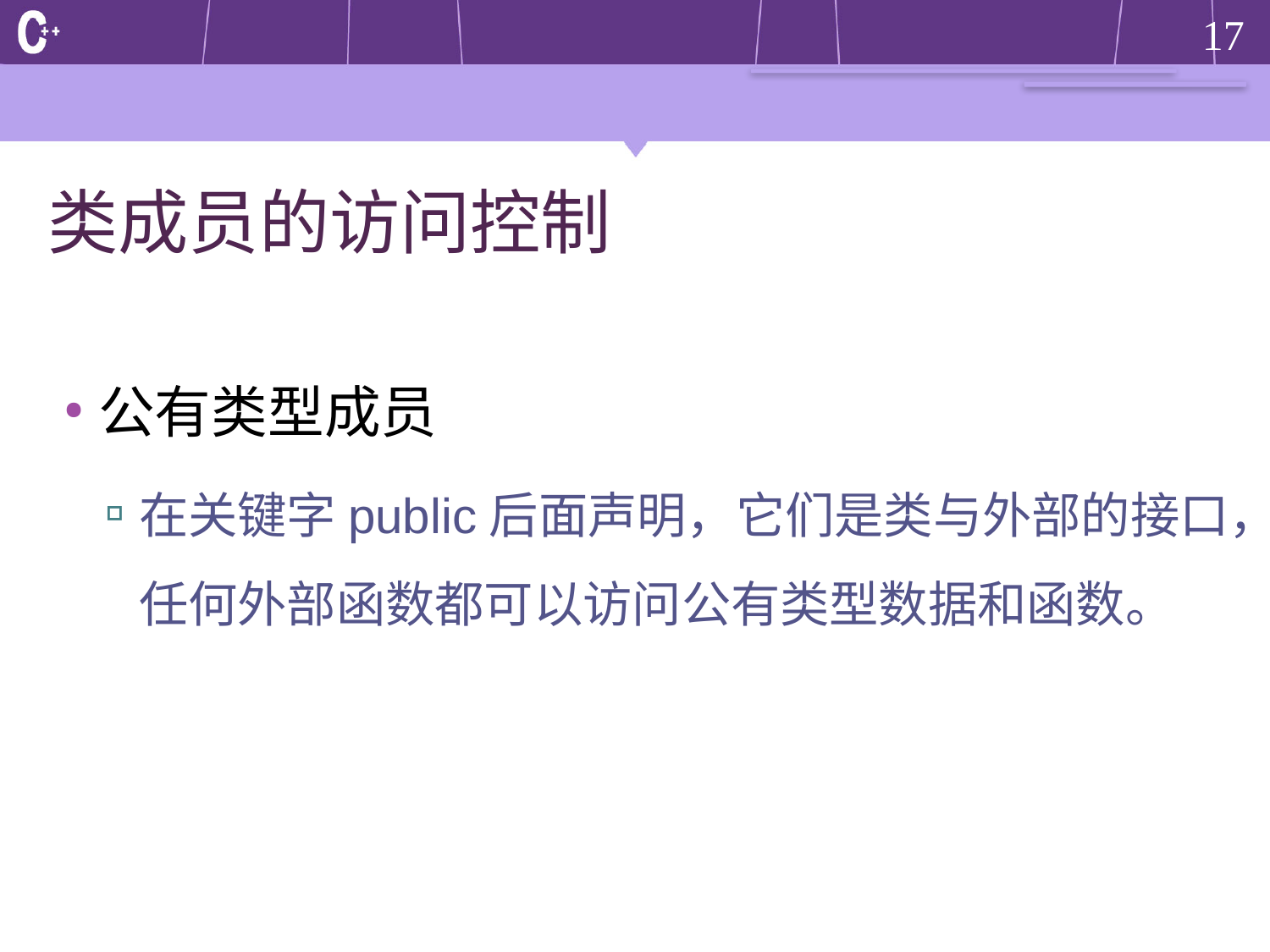

# 类成员的访问控制
公有类型成员
在关键字public后面声明，它们是类与外部的接口，任何外部函数都可以访问公有类型数据和函数。